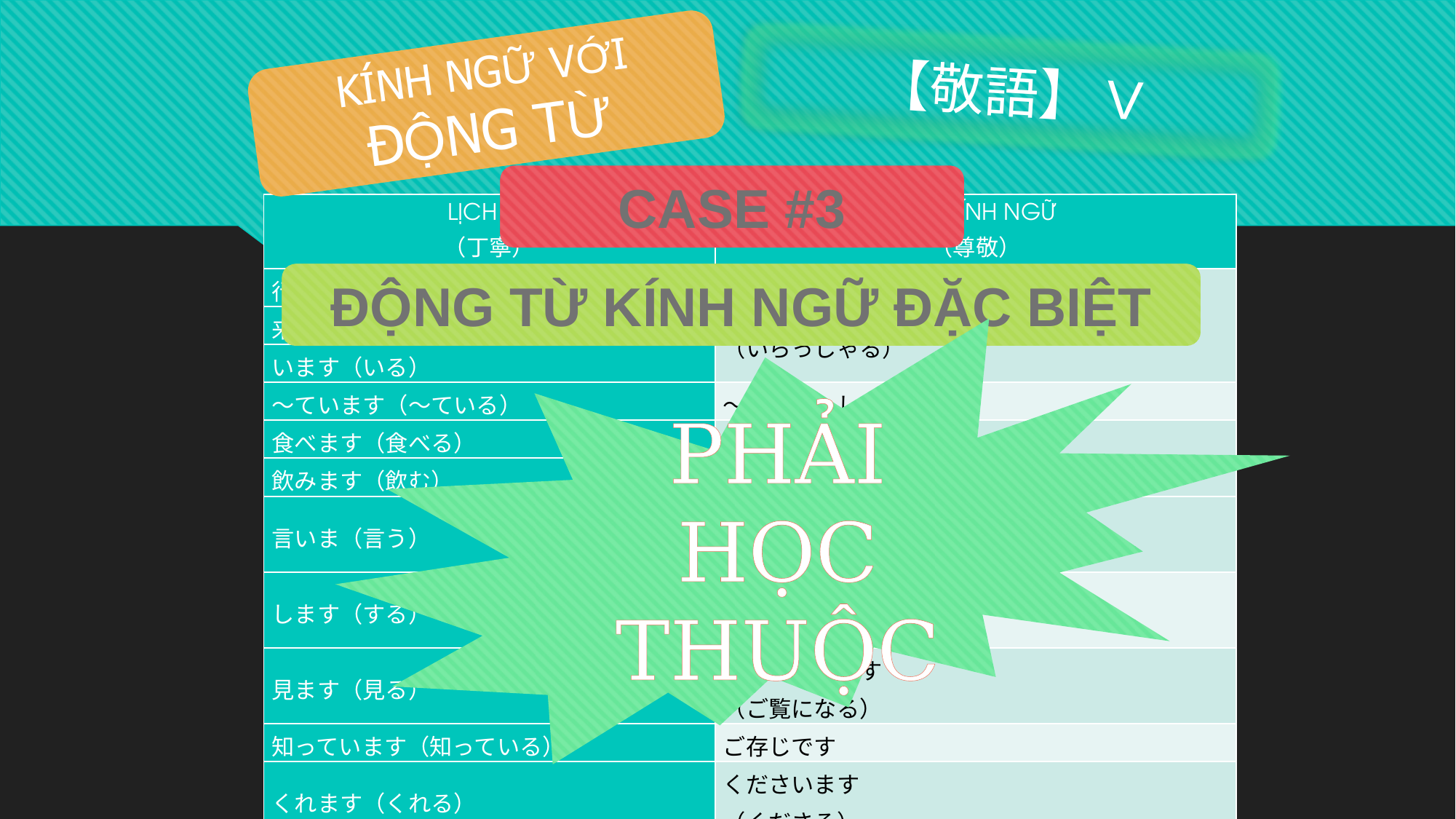

KÍNH NGỮ VỚI
ĐỘNG TỪ
【敬語】V
CASE #3
| LỊCH SỰ （丁寧） | TÔN KÍNH NGỮ （尊敬） |
| --- | --- |
| 行きます（行く） | いらっしゃいます （いらっしゃる） |
| 来ます（来る） |  |
| います（いる） |  |
| ～ています（～ている） | ～ていらっしゃいます |
| 食べます（食べる） | めしあがります （めしあがる） |
| 飲みます（飲む） |  |
| 言いま（言う） | おっしゃいます （おっしゃる） |
| します（する） | なさいます （なさる） |
| 見ます（見る） | ご覧になります （ご覧になる） |
| 知っています（知っている） | ご存じです |
| くれます（くれる） | くださいます （くださる） |
ĐỘNG TỪ KÍNH NGỮ ĐẶC BIỆT
PHẢI HỌC THUỘC